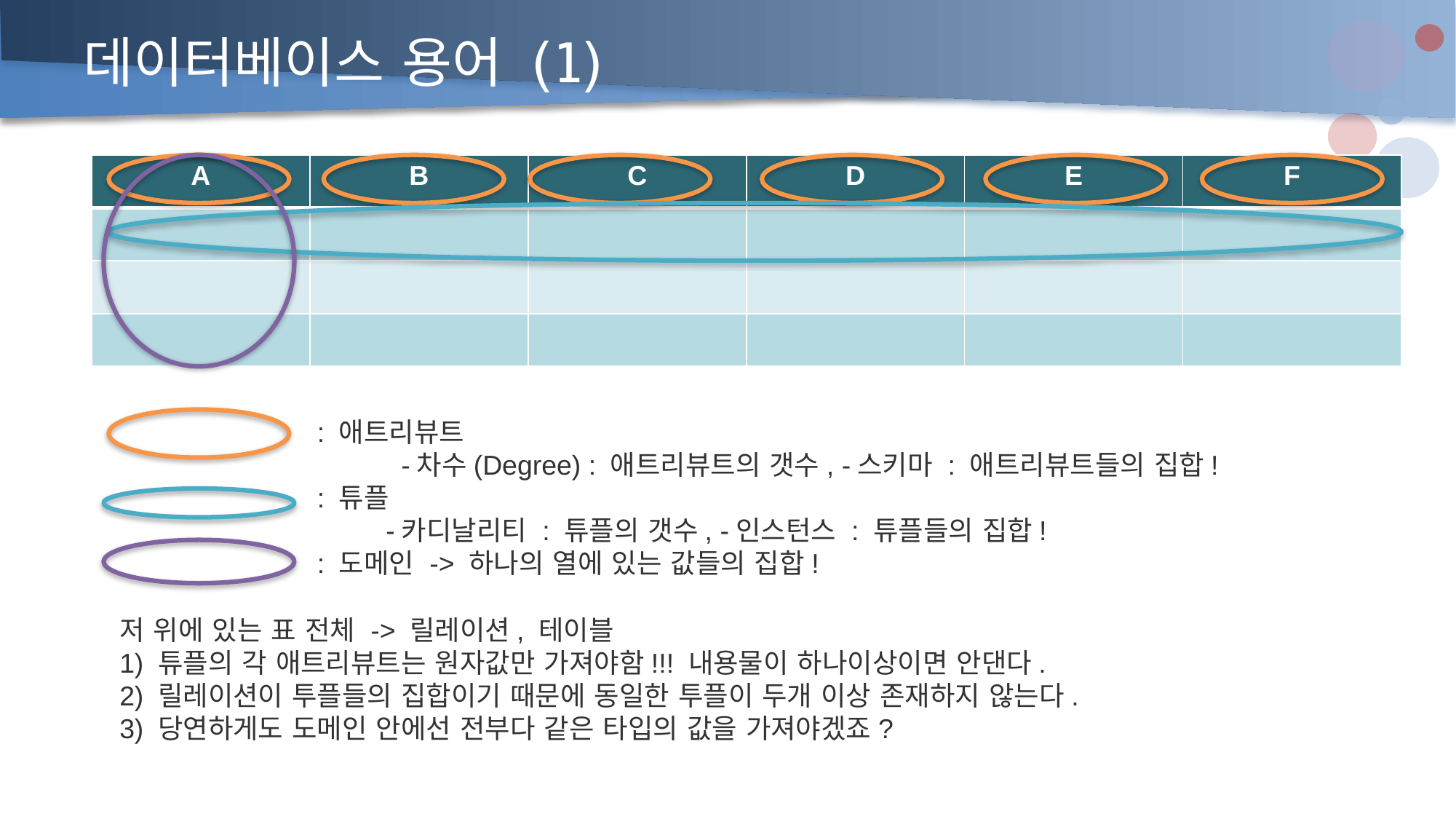

데이터베이스 용어 (1)
| A | B | C | D | E | F |
| --- | --- | --- | --- | --- | --- |
|  |  |  |  |  |  |
|  |  |  |  |  |  |
|  |  |  |  |  |  |

: 애트리뷰트
           -차수(Degree) : 애트리뷰트의 갯수, -스키마 : 애트리뷰트들의 집합!
: 튜플
         -카디날리티 : 튜플의 갯수, -인스턴스 : 튜플들의 집합!
: 도메인 -> 하나의 열에 있는 값들의 집합!

저 위에 있는 표 전체 -> 릴레이션, 테이블
1) 튜플의 각 애트리뷰트는 원자값만 가져야함!!! 내용물이 하나이상이면 안댄다.
2) 릴레이션이 투플들의 집합이기 때문에 동일한 투플이 두개 이상 존재하지 않는다.
3) 당연하게도 도메인 안에선 전부다 같은 타입의 값을 가져야겠죠?